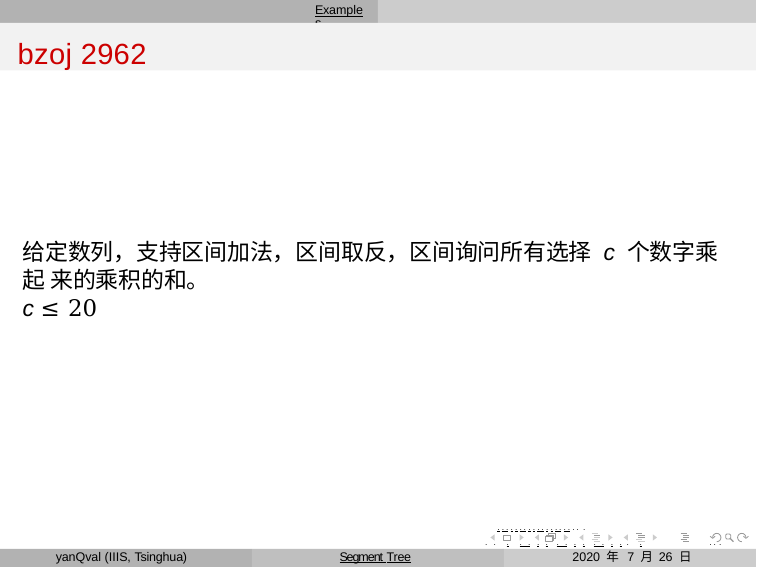

Examples
bzoj 2962
给定数列，支持区间加法，区间取反，区间询问所有选择 c 个数字乘起 来的乘积的和。
c ≤ 20
. . . . . . . . . . . . . . . . . . . .
.   .     .     .   .   .   .    .   .   .   .    .   .   .   . .     .	. . .
2020 年  7 月 26 日	18 / 29

yanQval (IIIS, Tsinghua)
Segment Tree